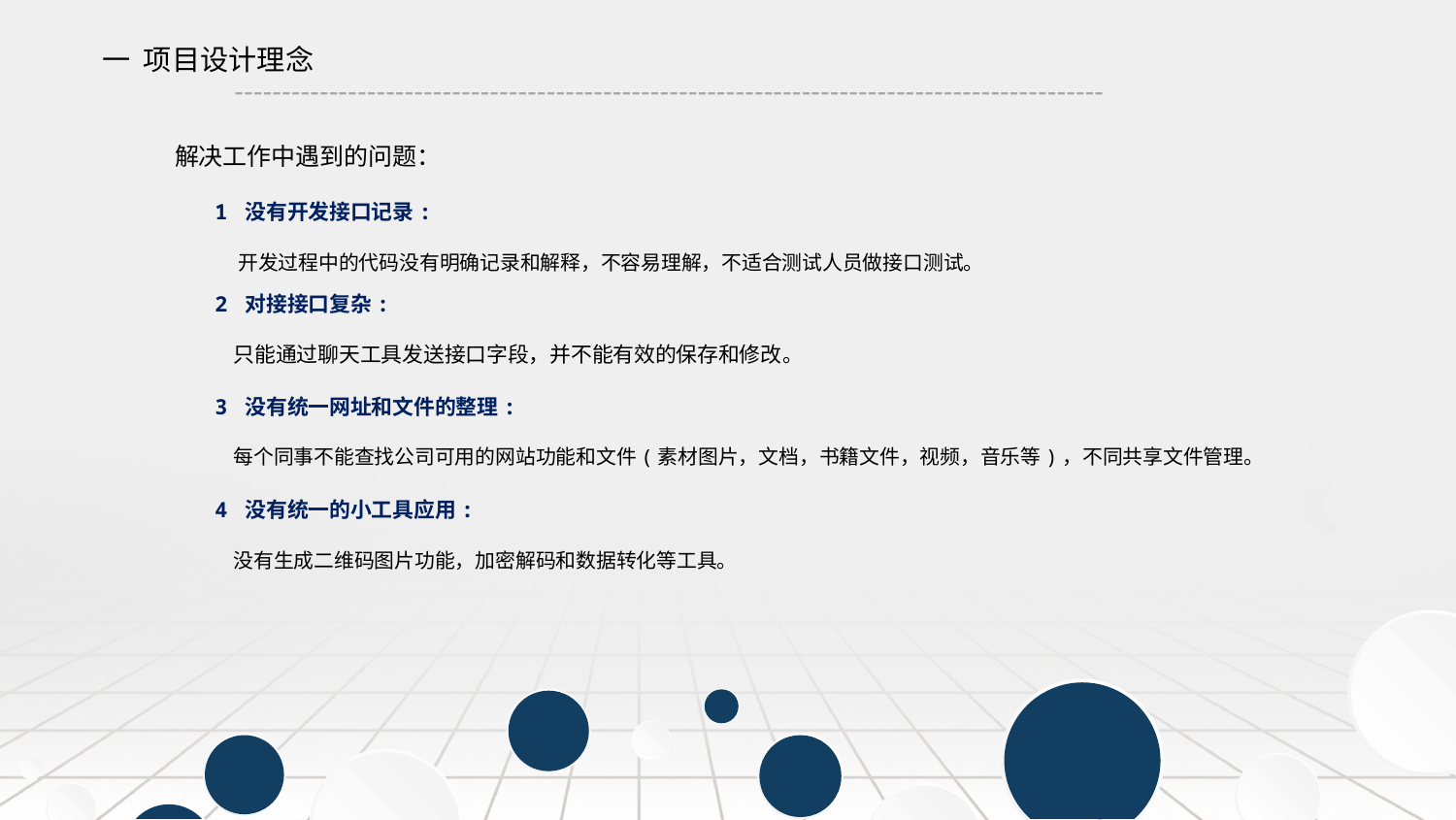

一  项目设计理念
--------------------------------------------------------------------------------------------
解决工作中遇到的问题：
1 没有开发接口记录:

    开发过程中的代码没有明确记录和解释，不容易理解，不适合测试人员做接口测试。
2 对接接口复杂:

   只能通过聊天工具发送接口字段，并不能有效的保存和修改。
3 没有统一网址和文件的整理:

   每个同事不能查找公司可用的网站功能和文件(素材图片，文档，书籍文件，视频，音乐等)，不同共享文件管理。
4 没有统一的小工具应用:

   没有生成二维码图片功能，加密解码和数据转化等工具。